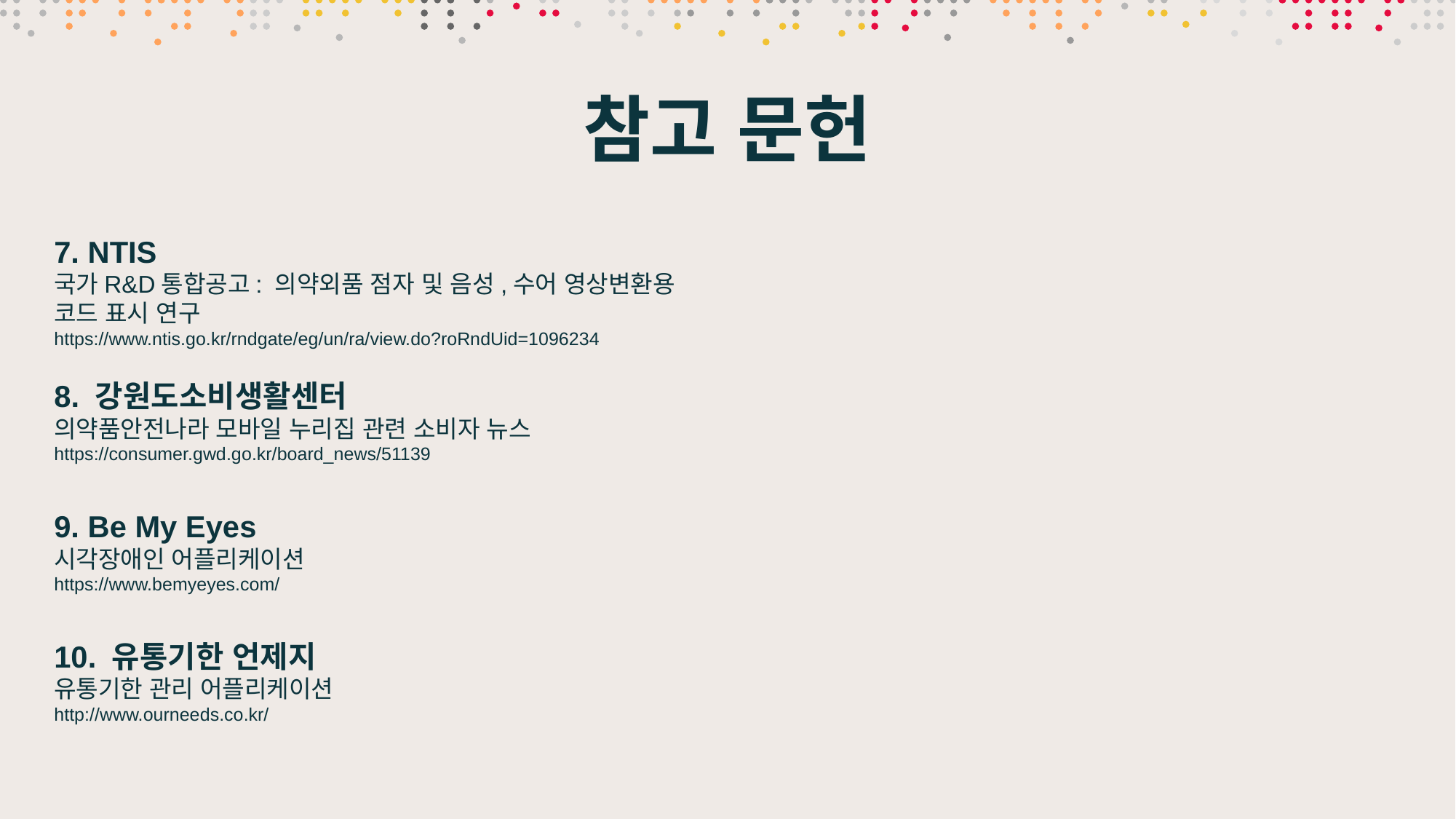

# 참고 문헌
7. NTIS
국가R&D통합공고: 의약외품 점자 및 음성,수어 영상변환용 코드 표시 연구
https://www.ntis.go.kr/rndgate/eg/un/ra/view.do?roRndUid=1096234
8. 강원도소비생활센터
의약품안전나라 모바일 누리집 관련 소비자 뉴스
https://consumer.gwd.go.kr/board_news/51139
9. Be My Eyes
시각장애인 어플리케이션
https://www.bemyeyes.com/
10. 유통기한 언제지
유통기한 관리 어플리케이션
http://www.ourneeds.co.kr/